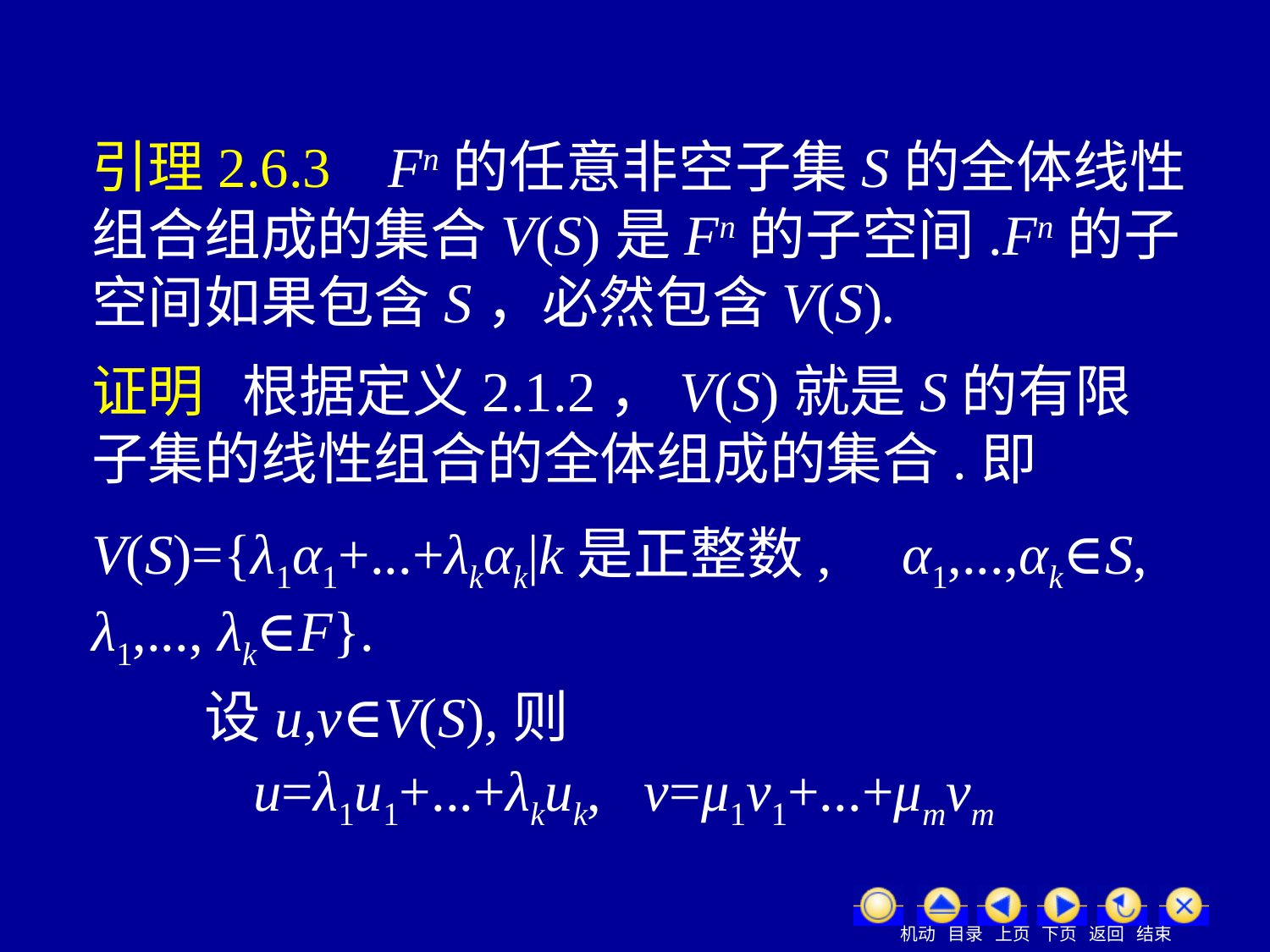

引理2.6.3    Fn的任意非空子集S的全体线性组合组成的集合V(S)是Fn的子空间.Fn的子空间如果包含S，必然包含V(S).
证明   根据定义2.1.2，V(S)就是S的有限子集的线性组合的全体组成的集合.即
V(S)={λ1α1+...+λkαk|k是正整数,     α1,...,αk∈S, λ1,..., λk∈F}.
        设u,v∈V(S),则
u=λ1u1+...+λkuk,   v=μ1v1+...+μmvm